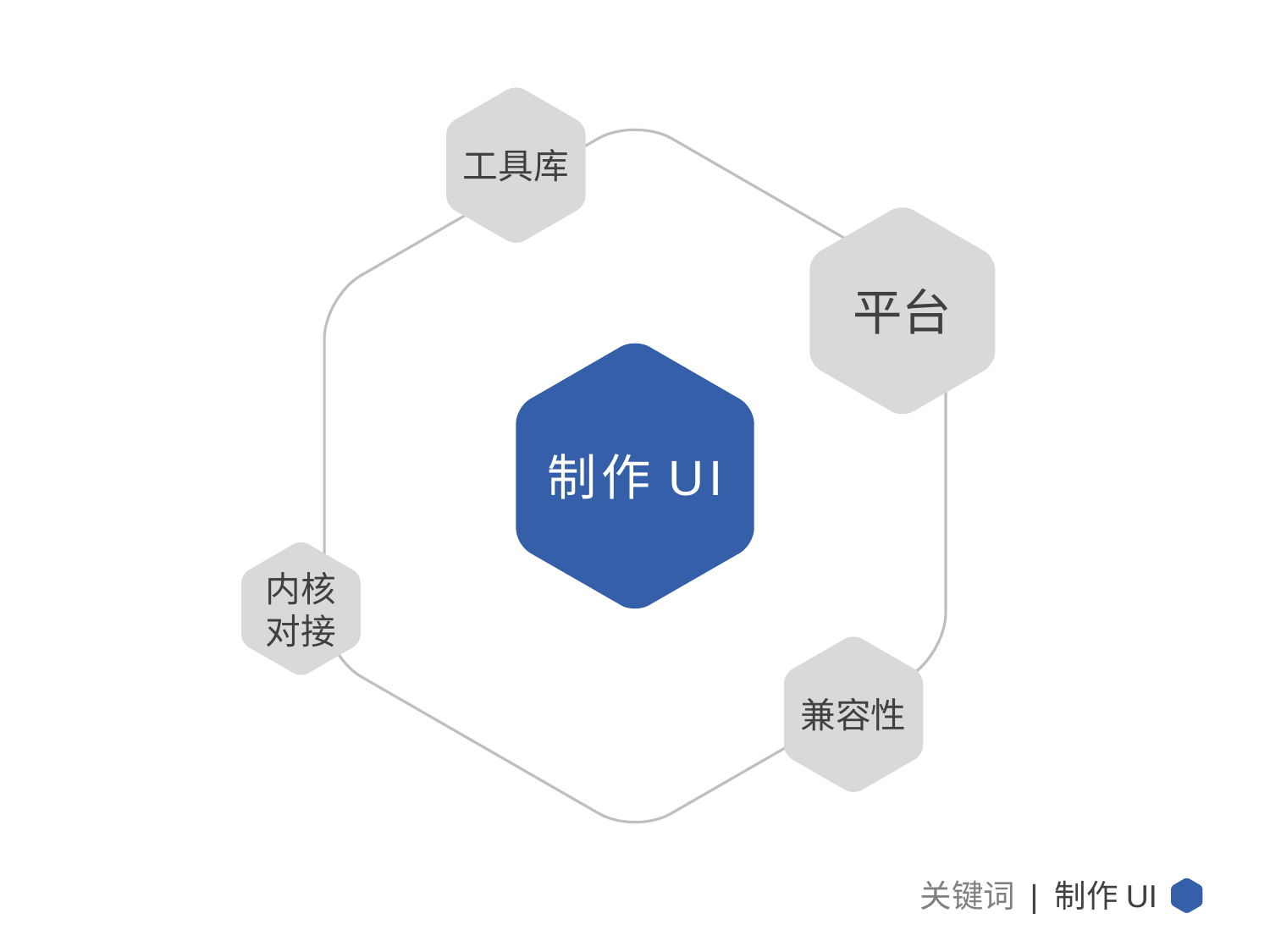

工具库

平台
制作UI
内核对接
兼容性
关键词 | 制作UI